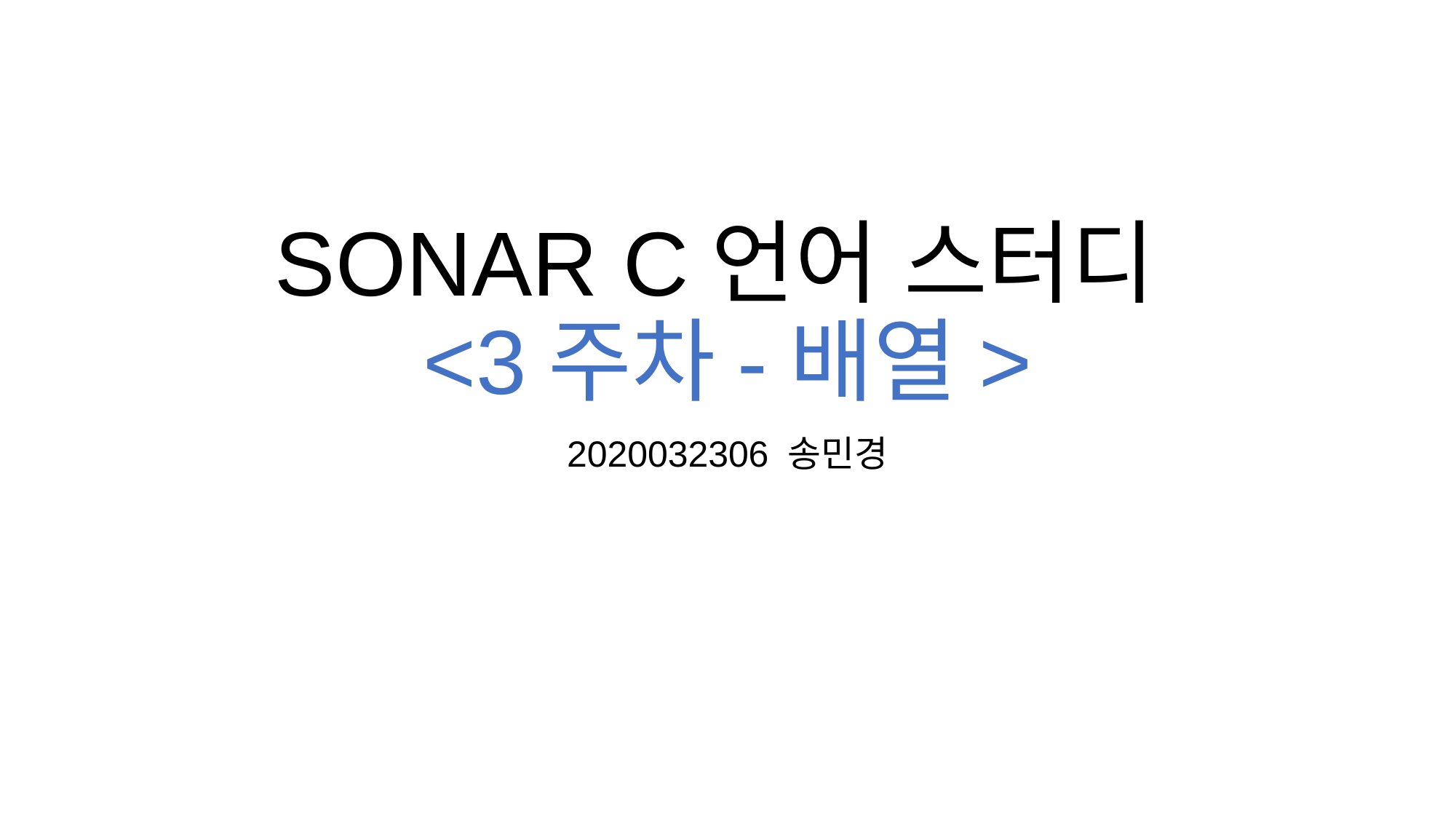

# SONAR C언어 스터디 <3주차-배열>
2020032306 송민경